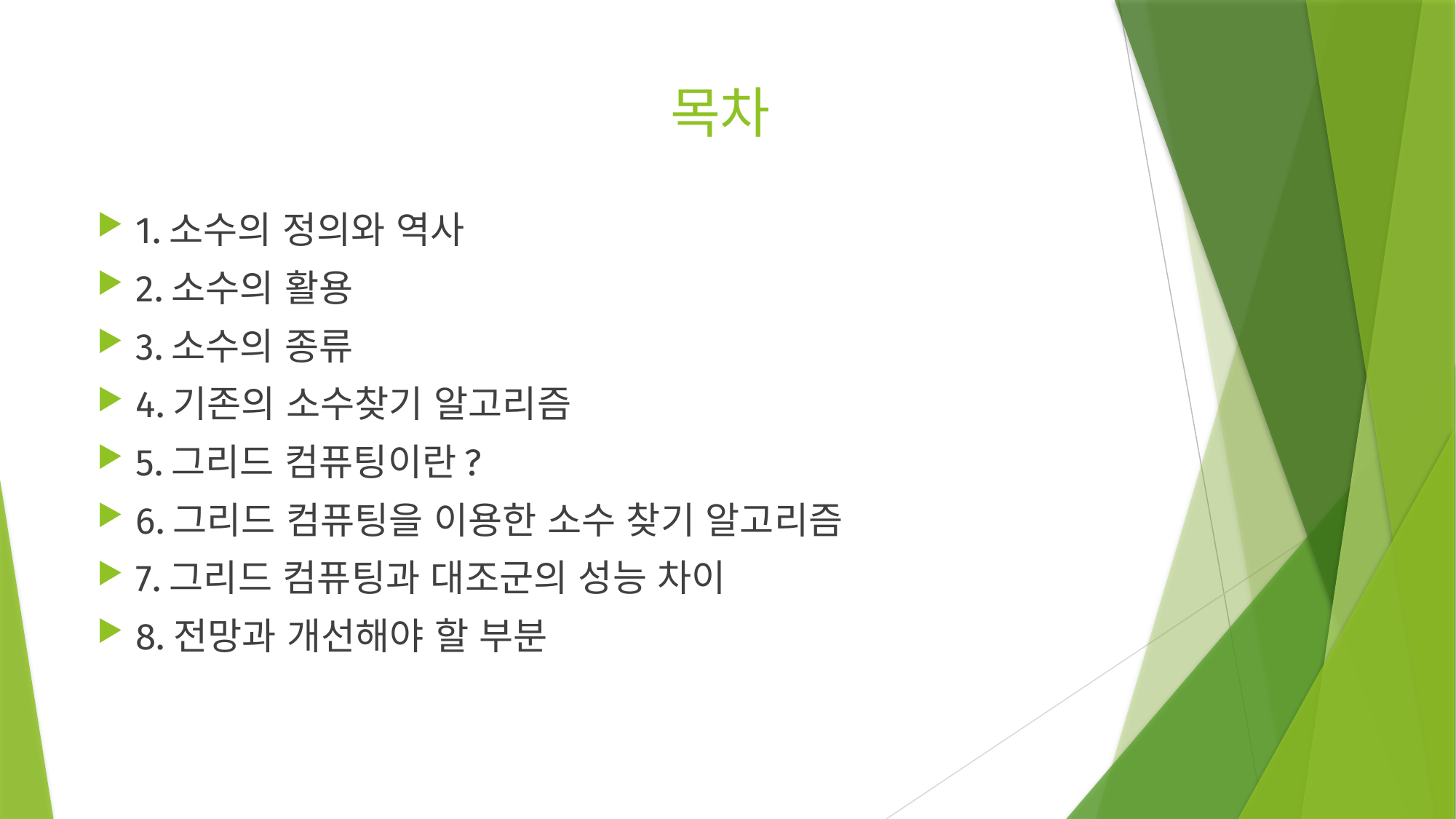

# 목차
1.소수의 정의와 역사
2.소수의 활용
3.소수의 종류
4.기존의 소수찾기 알고리즘
5.그리드 컴퓨팅이란?
6.그리드 컴퓨팅을 이용한 소수 찾기 알고리즘
7.그리드 컴퓨팅과 대조군의 성능 차이
8.전망과 개선해야 할 부분